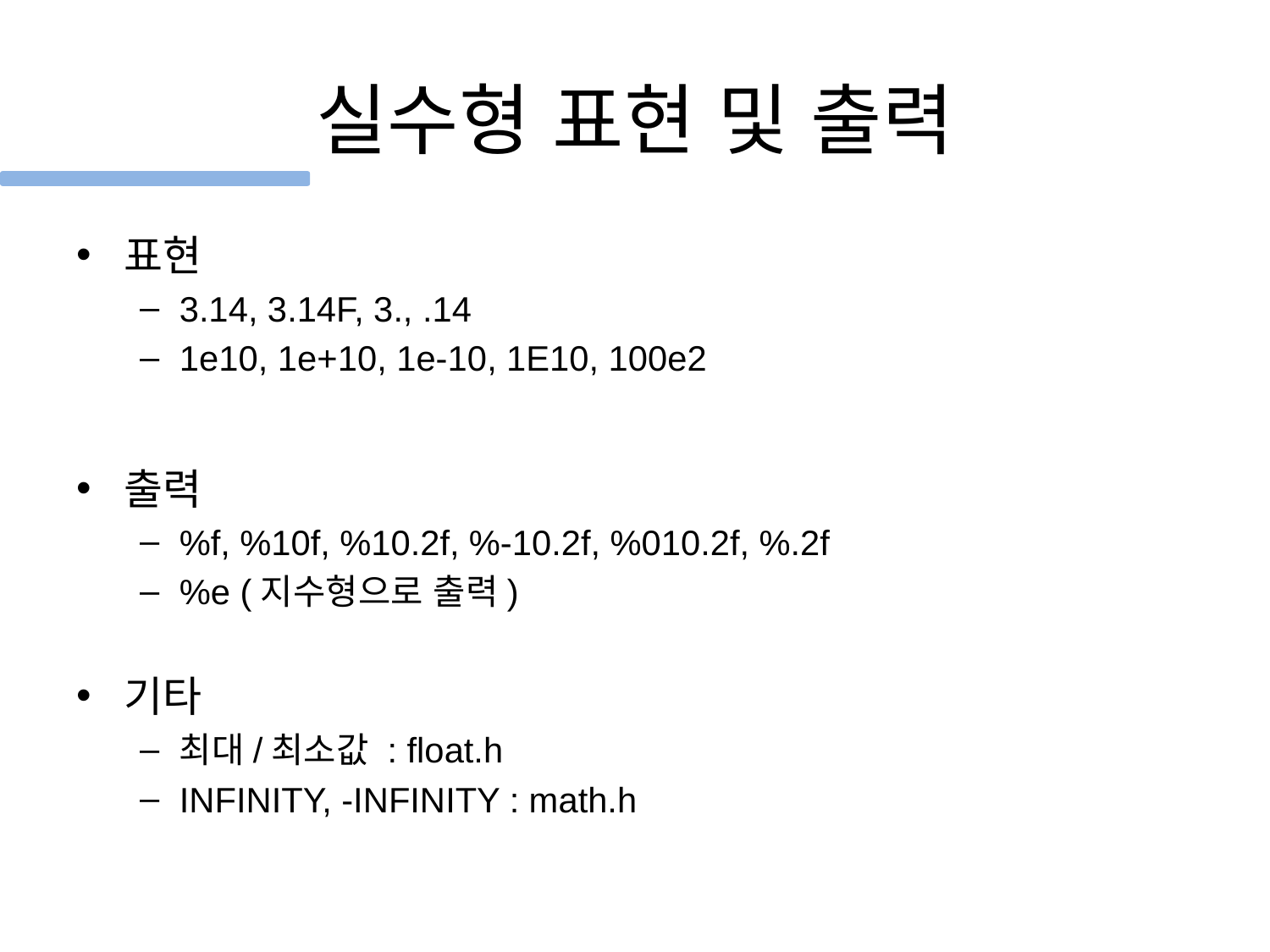

# 실수형 표현 및 출력

표현
3.14, 3.14F, 3., .14
1e10, 1e+10, 1e-10, 1E10, 100e2

출력
%f, %10f, %10.2f, %-10.2f, %010.2f, %.2f
%e (지수형으로 출력)

기타
최대/최소값 : float.h
INFINITY, -INFINITY : math.h